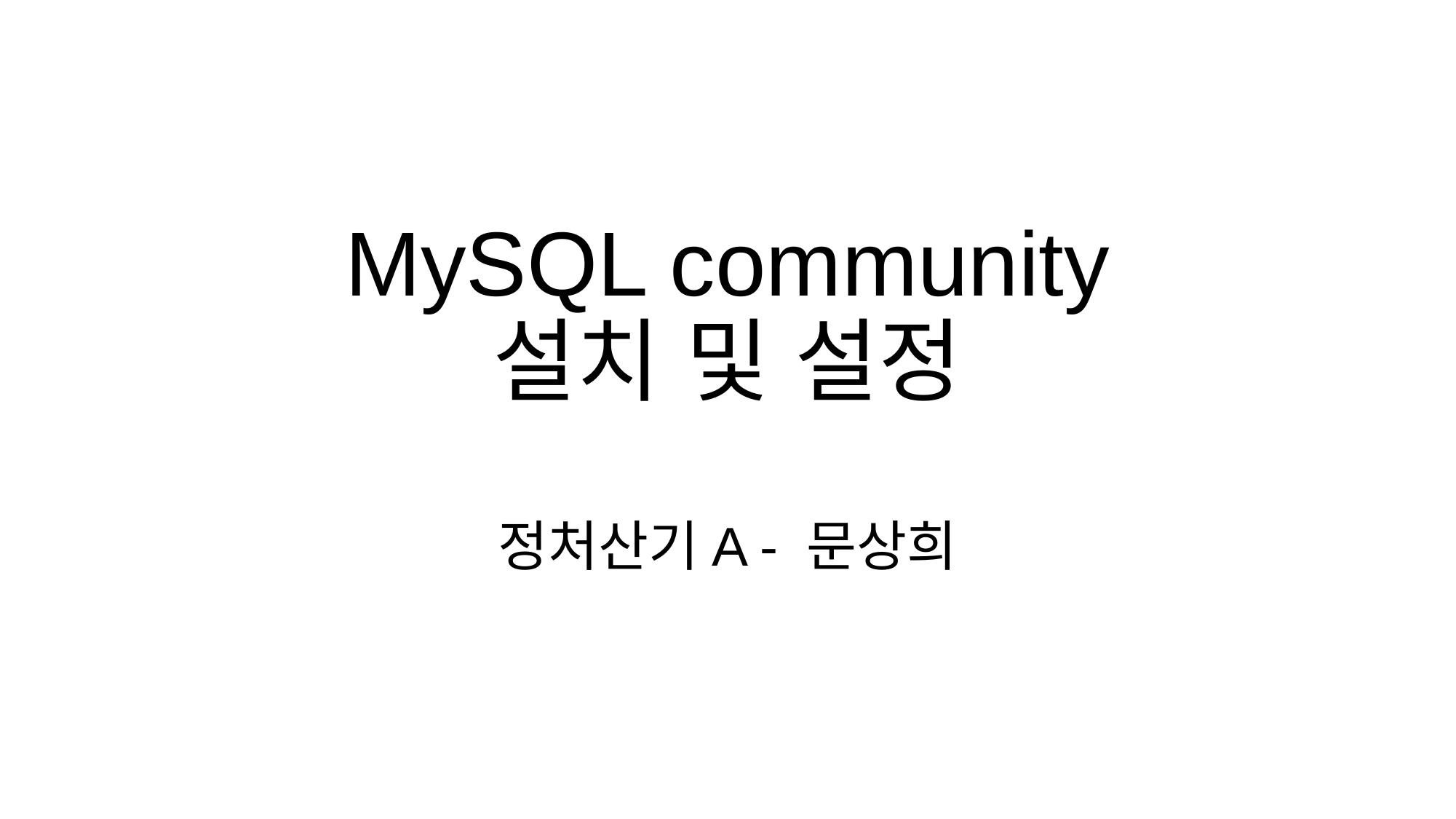

# MySQL community 설치 및 설정
정처산기A - 문상희